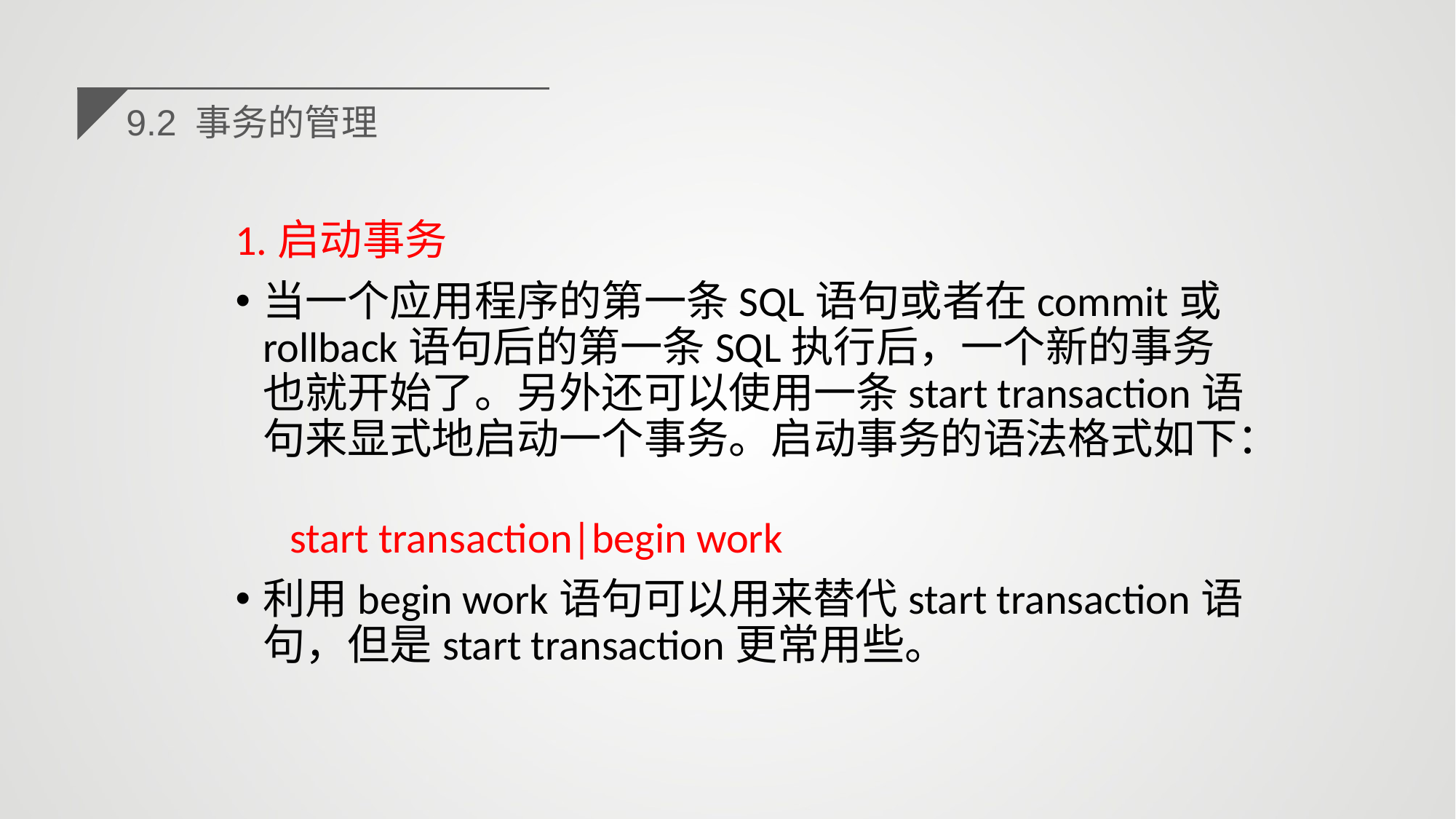

9.2 事务的管理

1.启动事务
当一个应用程序的第一条SQL语句或者在commit或rollback语句后的第一条SQL执行后，一个新的事务也就开始了。另外还可以使用一条start transaction语句来显式地启动一个事务。启动事务的语法格式如下：
start transaction|begin work
利用begin work语句可以用来替代start transaction语句，但是start transaction更常用些。